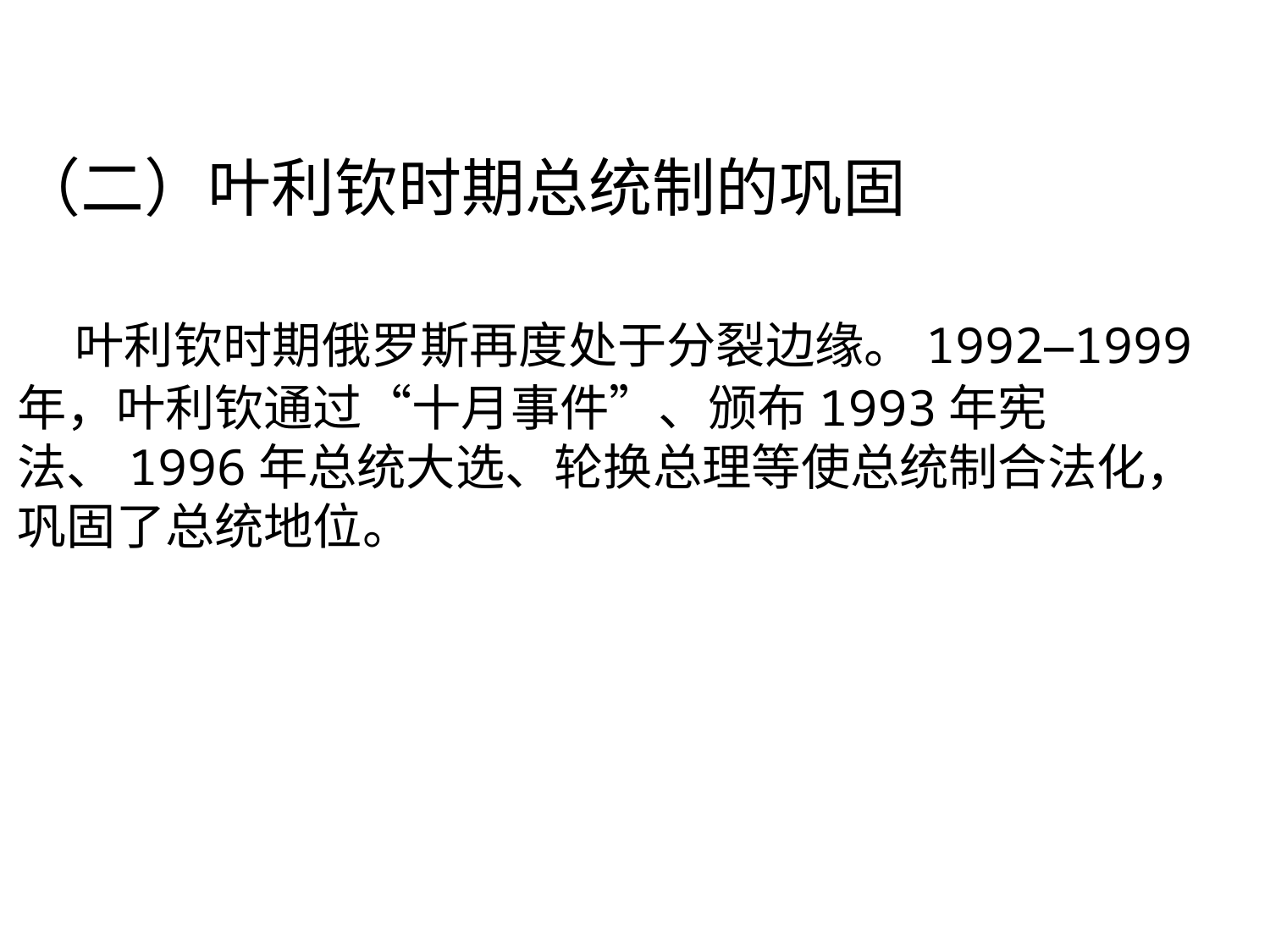

（二）叶利钦时期总统制的巩固

   叶利钦时期俄罗斯再度处于分裂边缘。1992—1999年，叶利钦通过“十月事件”、颁布1993年宪法、1996年总统大选、轮换总理等使总统制合法化，巩固了总统地位。